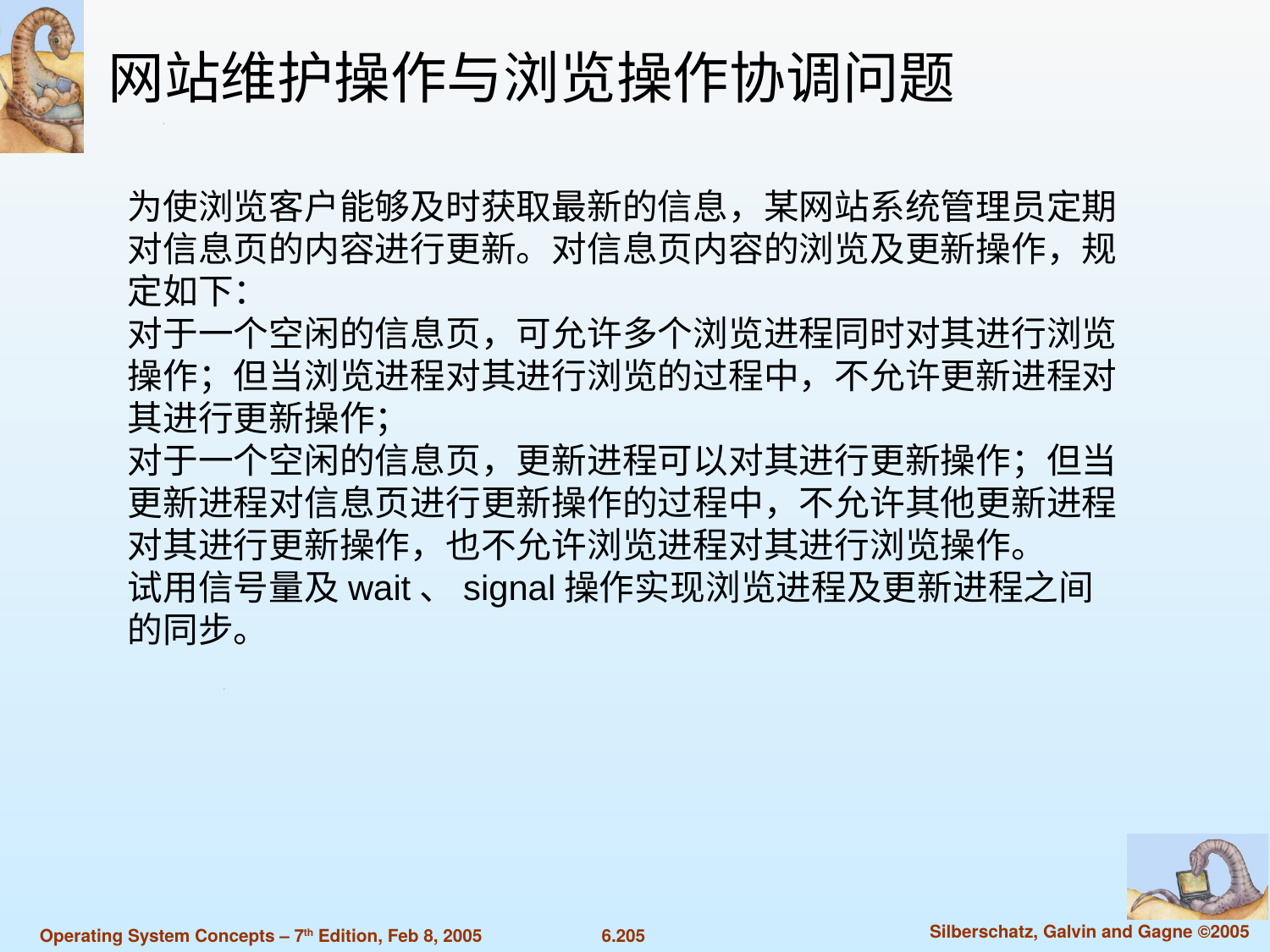

网站维护操作与浏览操作协调问题
为使浏览客户能够及时获取最新的信息，某网站系统管理员定期对信息页的内容进行更新。对信息页内容的浏览及更新操作，规定如下：
对于一个空闲的信息页，可允许多个浏览进程同时对其进行浏览操作；但当浏览进程对其进行浏览的过程中，不允许更新进程对其进行更新操作；
对于一个空闲的信息页，更新进程可以对其进行更新操作；但当更新进程对信息页进行更新操作的过程中，不允许其他更新进程对其进行更新操作，也不允许浏览进程对其进行浏览操作。
试用信号量及wait、signal操作实现浏览进程及更新进程之间的同步。